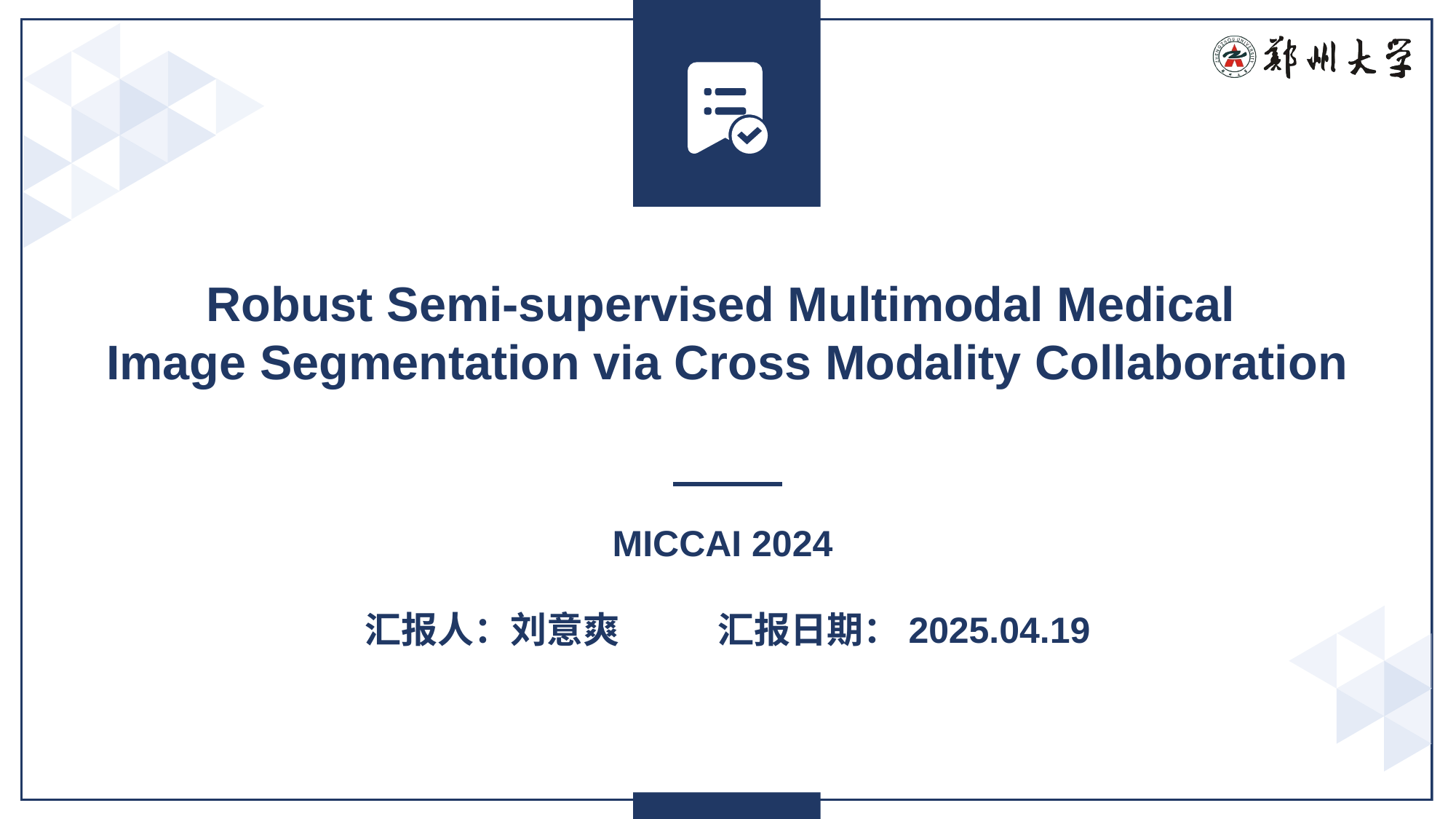

Robust Semi-supervised Multimodal Medical
Image Segmentation via Cross Modality Collaboration
MICCAI 2024
汇报人：刘意爽            汇报日期：2025.04.19